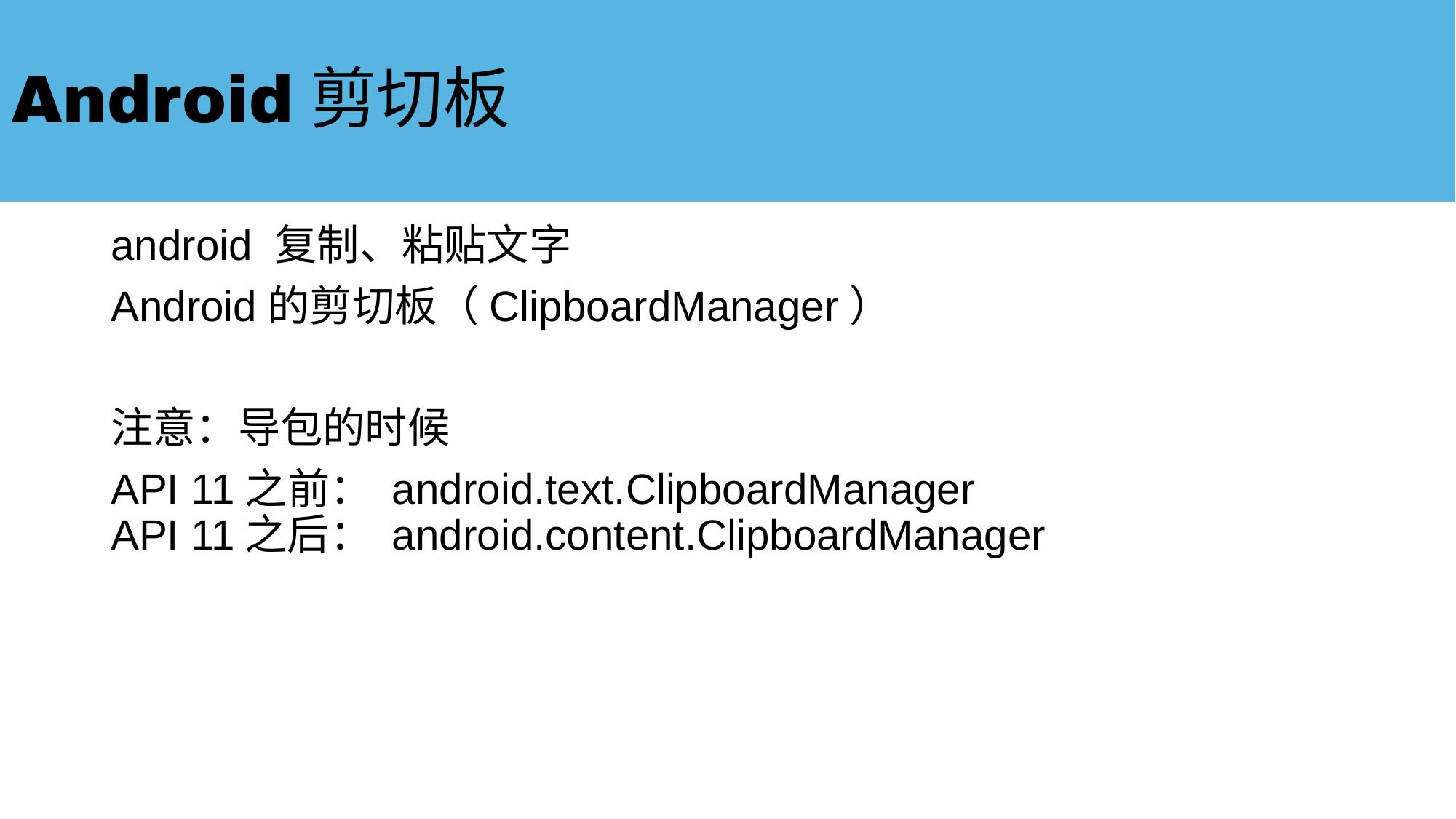

# Android剪切板
android 复制、粘贴文字
Android的剪切板（ClipboardManager）

注意：导包的时候
API 11之前： android.text.ClipboardManager
API 11之后： android.content.ClipboardManager